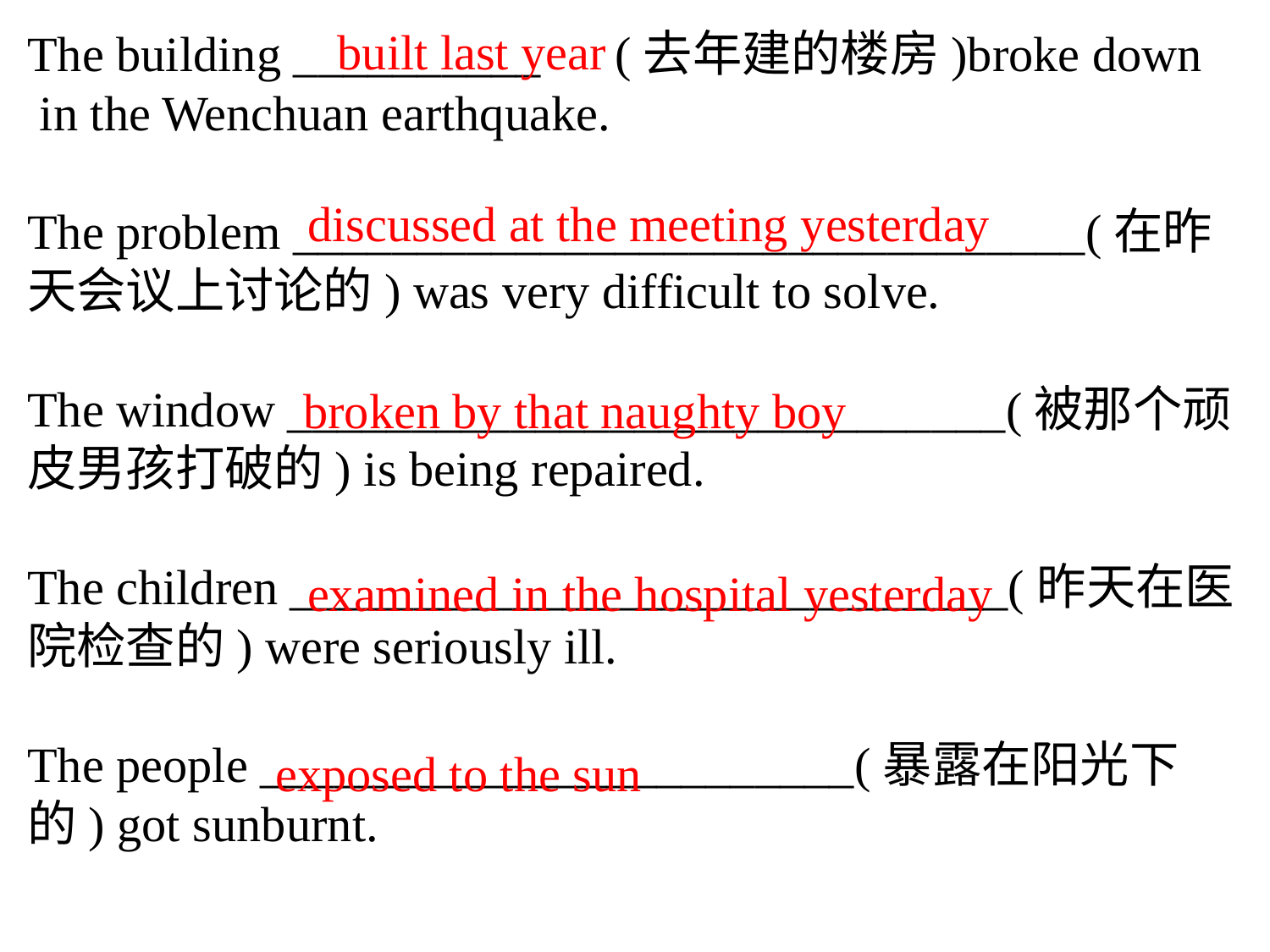

built last year
The building __________      (去年建的楼房)broke down
 in the Wenchuan earthquake.

The problem ________________________________(在昨天会议上讨论的) was very difficult to solve.

The window _____________________________(被那个顽皮男孩打破的) is being repaired.

The children _____________________________(昨天在医院检查的) were seriously ill.

The people ________________________(暴露在阳光下的) got sunburnt.
discussed at the meeting yesterday
broken by that naughty boy
examined in the hospital yesterday
exposed to the sun